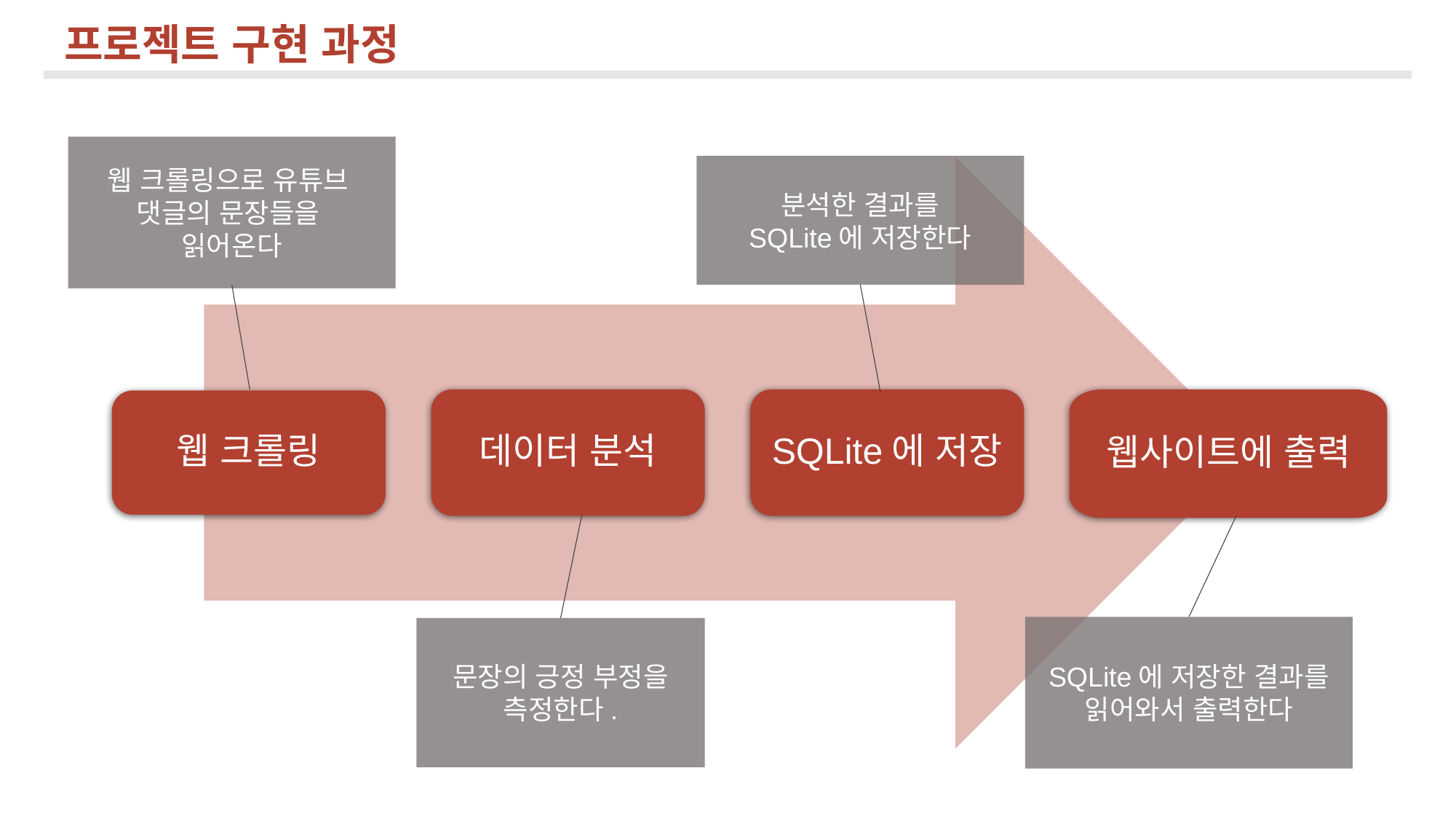

프로젝트 구현 과정

웹 크롤링으로 유튜브
댓글의 문장들을
읽어온다
분석한 결과를
SQLite에 저장한다

웹사이트에 출력
데이터 분석
SQLite에 저장
웹 크롤링
SQLite에 저장한 결과를
읽어와서 출력한다
문장의 긍정 부정을 측정한다.